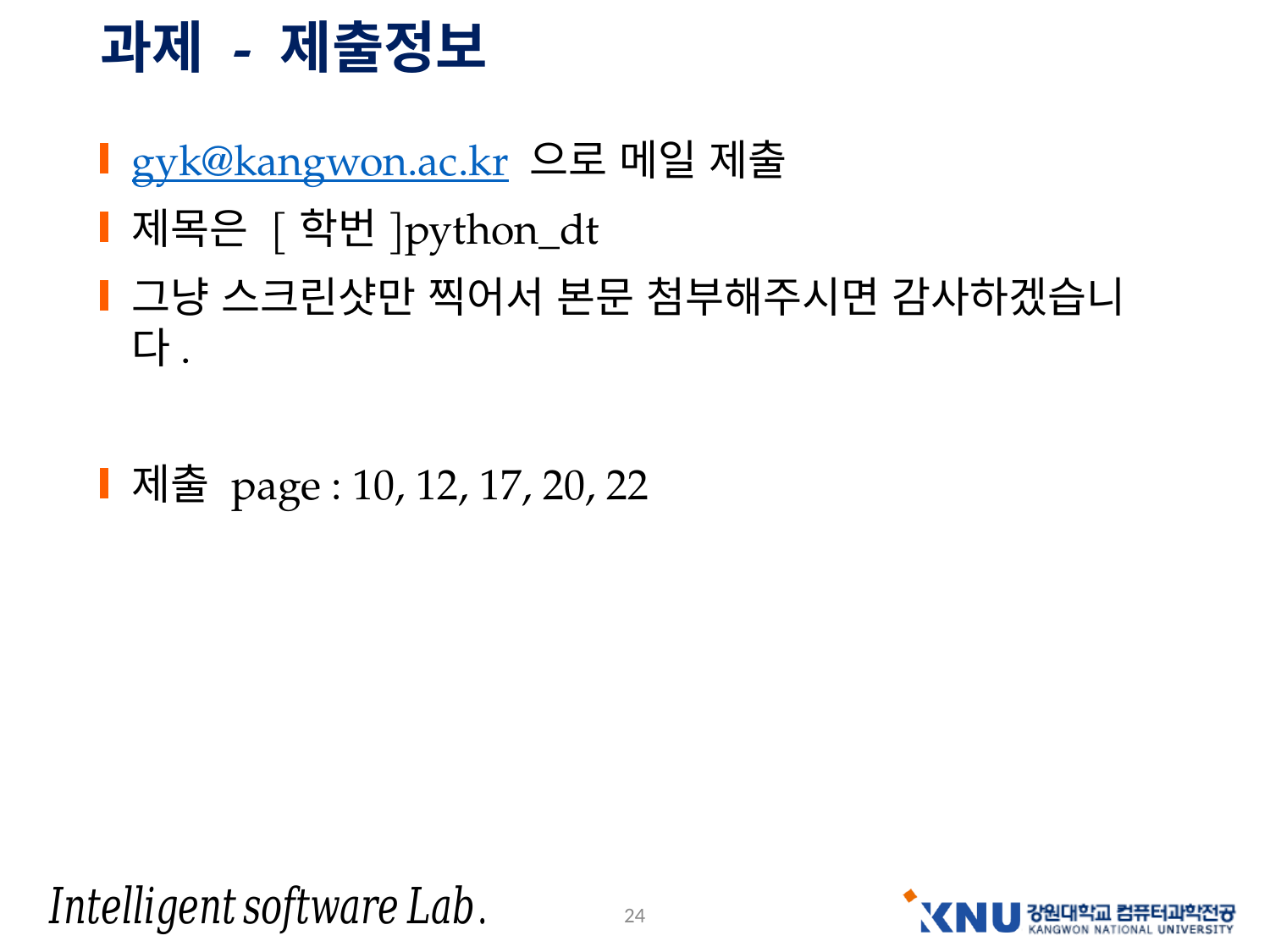

# 과제 - 제출정보
gyk@kangwon.ac.kr 으로 메일 제출
제목은 [학번]python_dt
그냥 스크린샷만 찍어서 본문 첨부해주시면 감사하겠습니다.

제출 page : 10, 12, 17, 20, 22